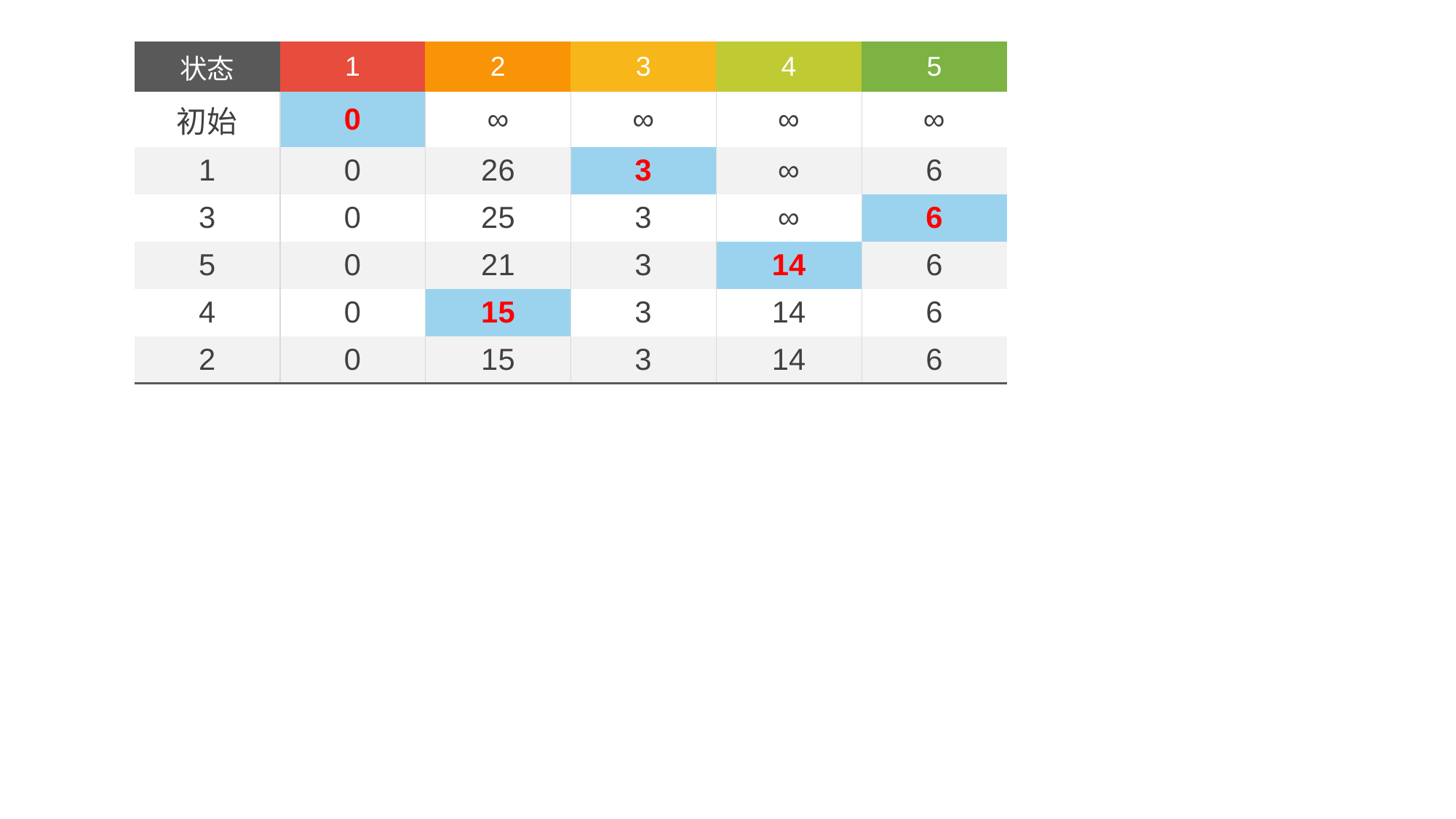

| 状态 | 1 | 2 | 3 | 4 | 5 |
| --- | --- | --- | --- | --- | --- |
| 初始 | 0 | ∞ | ∞ | ∞ | ∞ |
| 1 | 0 | 26 | 3 | ∞ | 6 |
| 3 | 0 | 25 | 3 | ∞ | 6 |
| 5 | 0 | 21 | 3 | 14 | 6 |
| 4 | 0 | 15 | 3 | 14 | 6 |
| 2 | 0 | 15 | 3 | 14 | 6 |